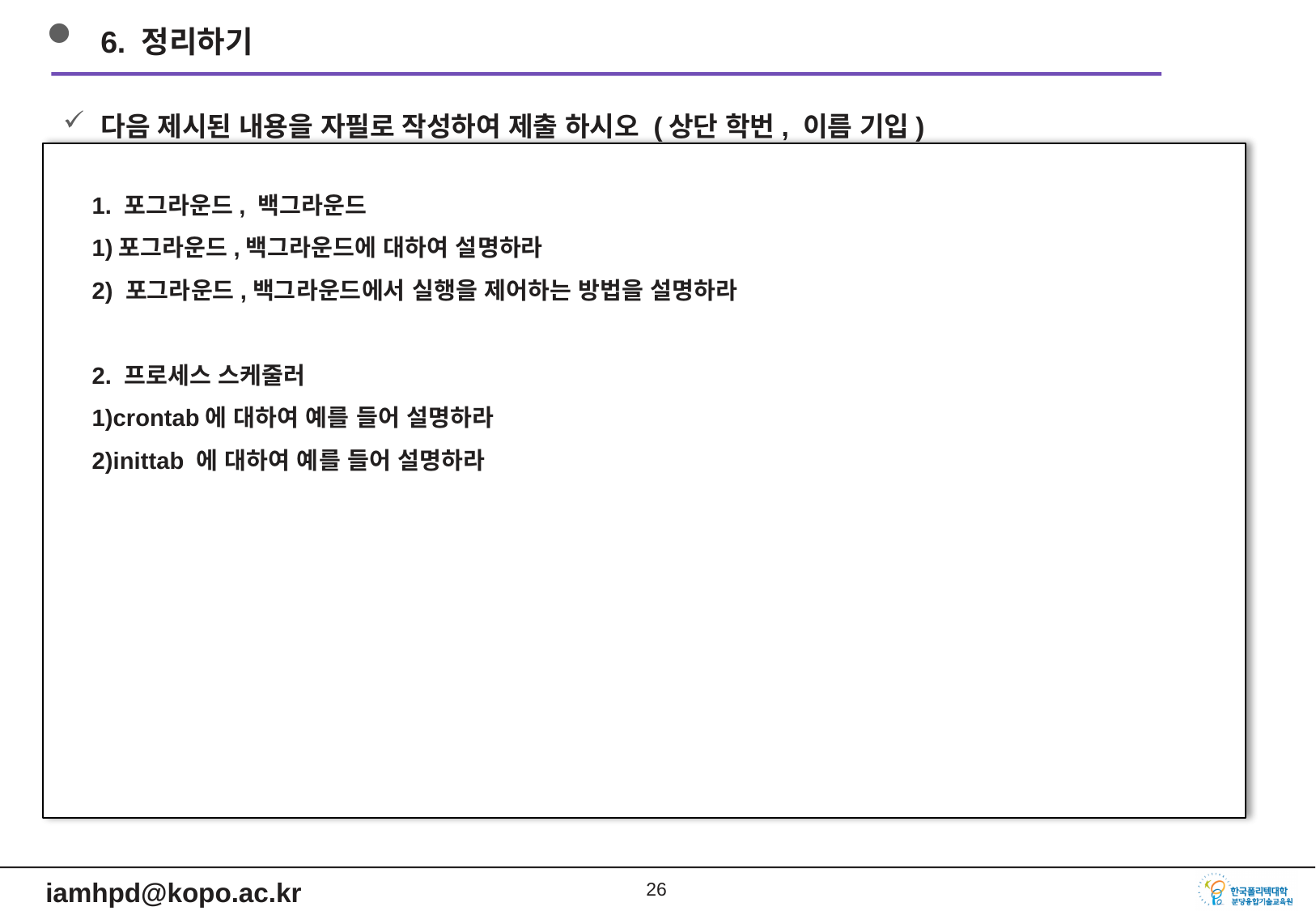

6. 정리하기
다음 제시된 내용을 자필로 작성하여 제출 하시오 (상단 학번, 이름 기입)

1. 포그라운드, 백그라운드
1)포그라운드,백그라운드에 대하여 설명하라
2) 포그라운드,백그라운드에서 실행을 제어하는 방법을 설명하라

2. 프로세스 스케줄러
1)crontab에 대하여 예를 들어 설명하라
2)inittab 에 대하여 예를 들어 설명하라
26